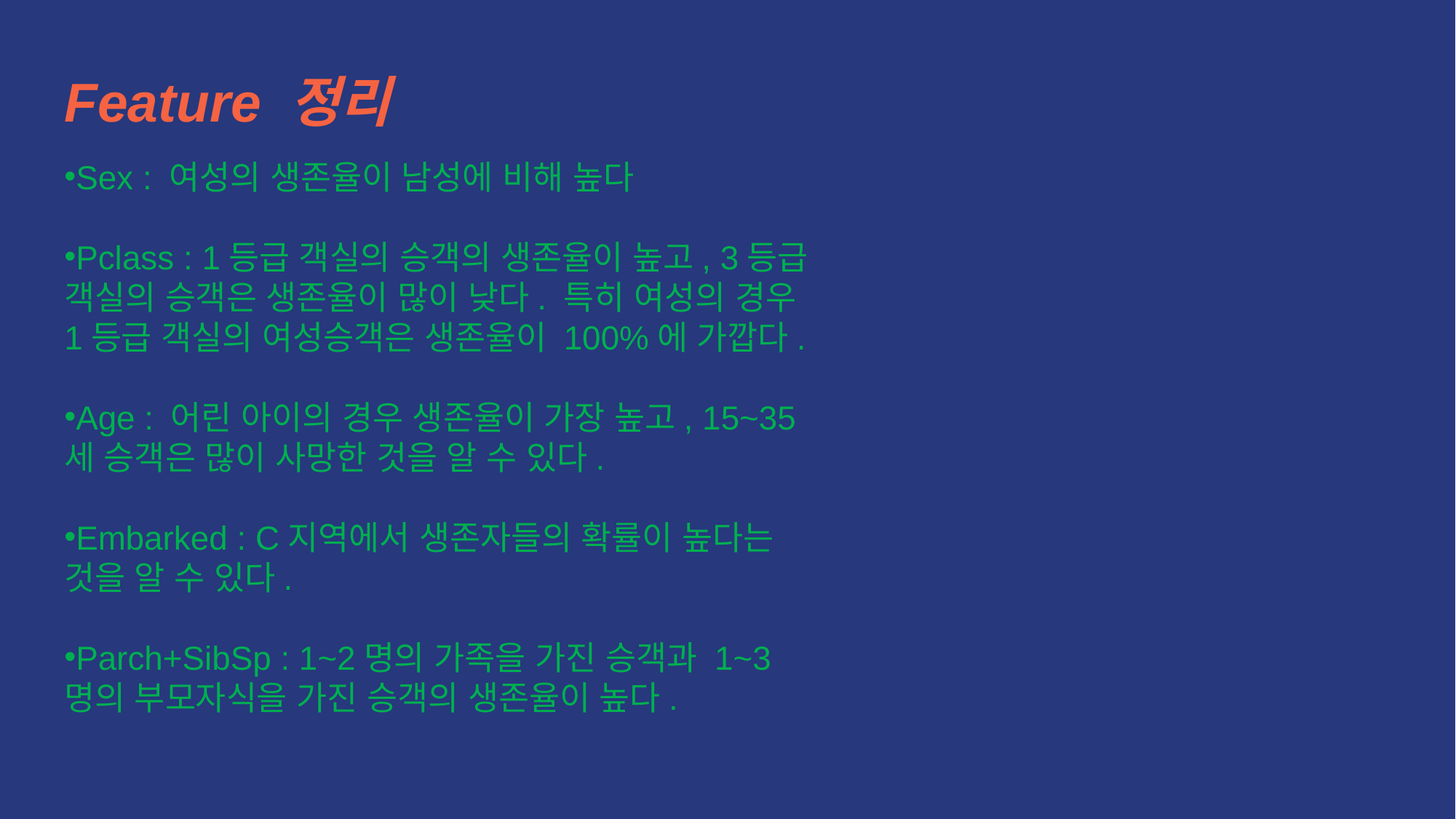

Feature 정리

Sex : 여성의 생존율이 남성에 비해 높다

Pclass : 1등급 객실의 승객의 생존율이 높고, 3등급 객실의 승객은 생존율이 많이 낮다. 특히 여성의 경우 1등급 객실의 여성승객은 생존율이 100%에 가깝다.

Age : 어린 아이의 경우 생존율이 가장 높고, 15~35세 승객은 많이 사망한 것을 알 수 있다.

Embarked : C지역에서 생존자들의 확률이 높다는 것을 알 수 있다.

Parch+SibSp : 1~2명의 가족을 가진 승객과 1~3명의 부모자식을 가진 승객의 생존율이 높다.